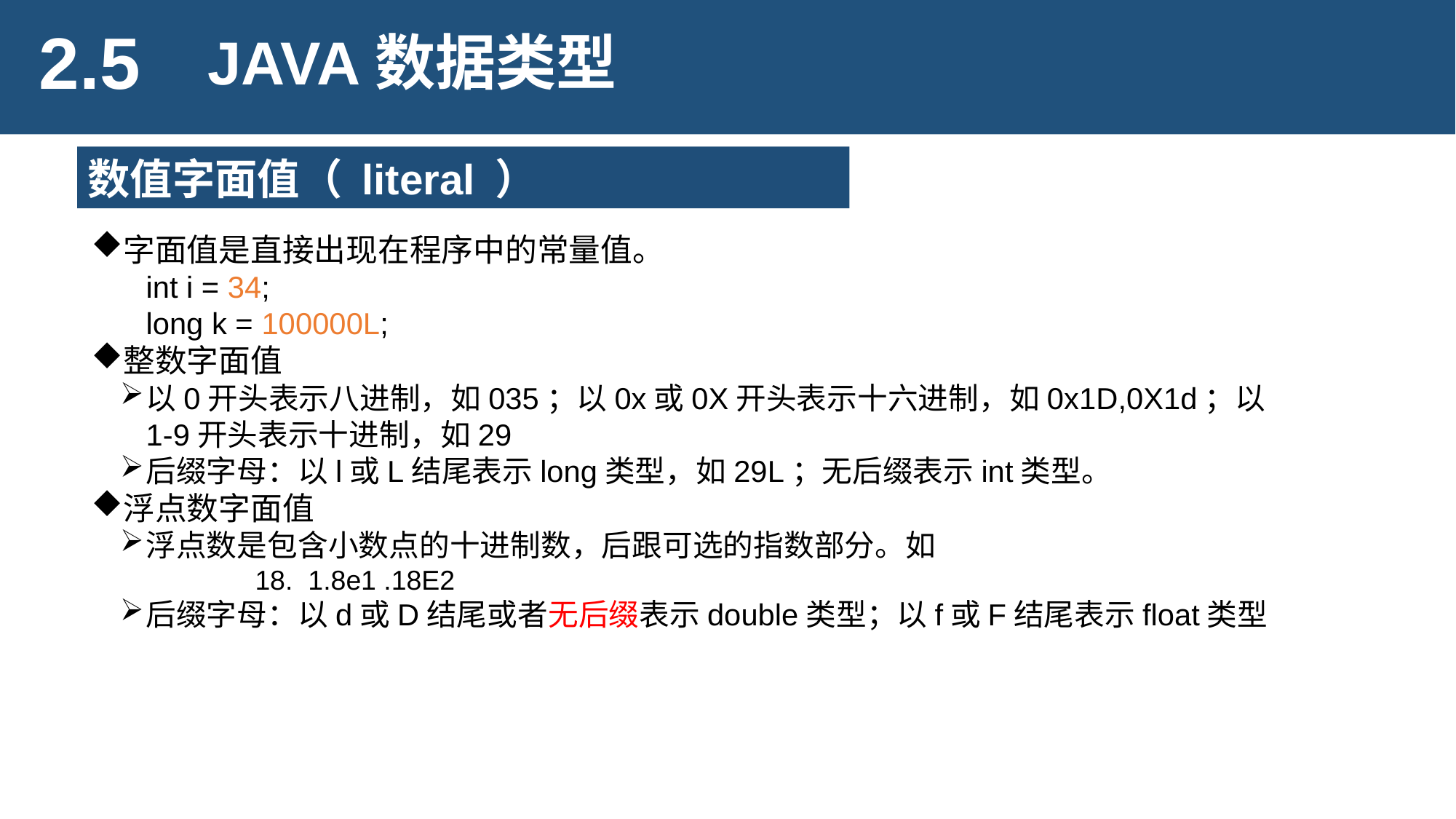

2.5
JAVA数据类型
数值字面值（ literal ）
字面值是直接出现在程序中的常量值。
int i = 34;
long k = 100000L;
整数字面值
以0开头表示八进制，如035；以0x或0X开头表示十六进制，如0x1D,0X1d；以1-9开头表示十进制，如29
后缀字母：以l或L结尾表示long类型，如29L；无后缀表示int类型。
浮点数字面值
浮点数是包含小数点的十进制数，后跟可选的指数部分。如
	18.  1.8e1 .18E2
后缀字母：以d或D结尾或者无后缀表示double类型；以f或F结尾表示float类型